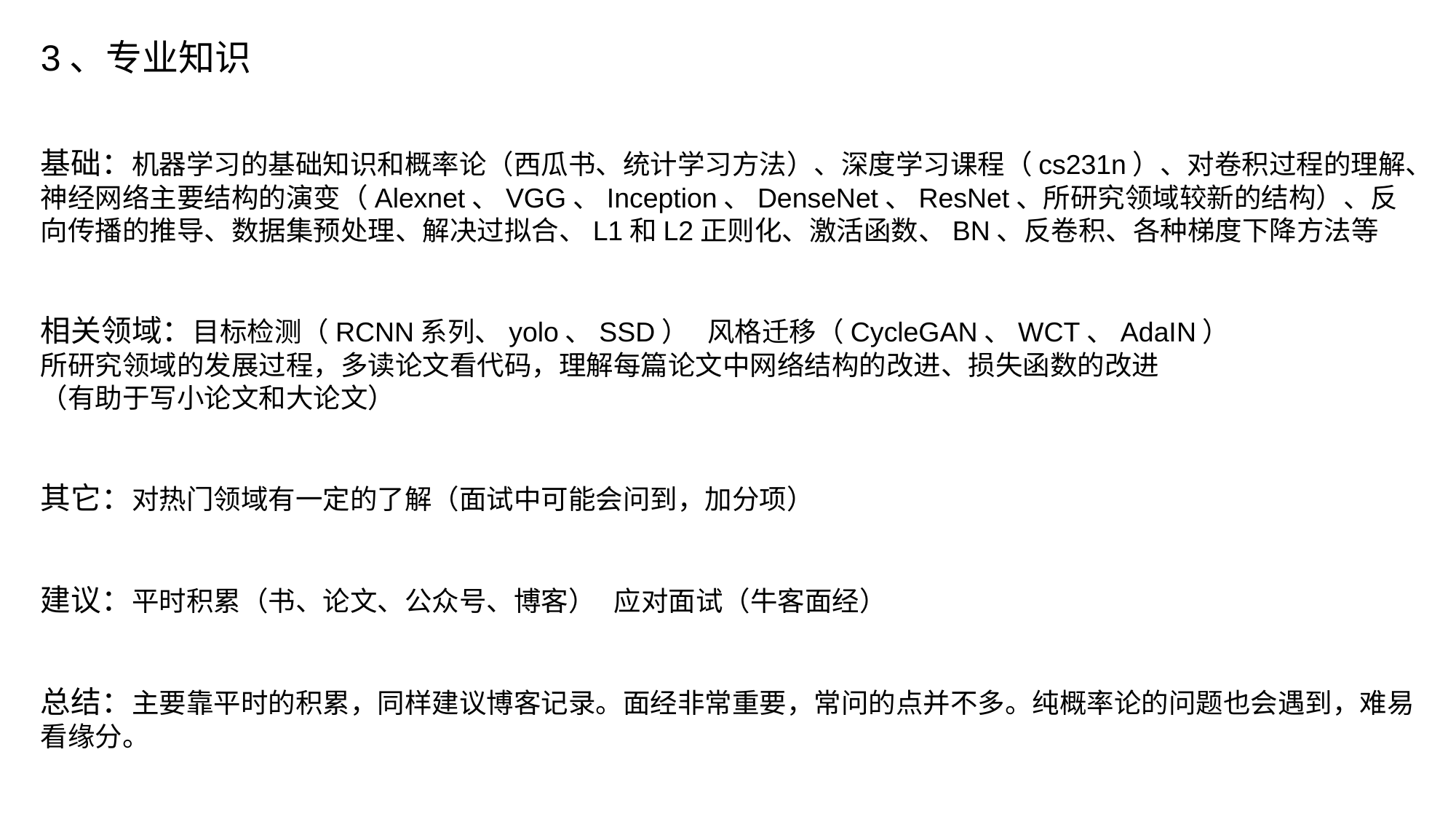

3、专业知识

基础：机器学习的基础知识和概率论（西瓜书、统计学习方法）、深度学习课程（cs231n）、对卷积过程的理解、神经网络主要结构的演变（Alexnet、VGG、Inception、DenseNet、ResNet、所研究领域较新的结构）、反向传播的推导、数据集预处理、解决过拟合、L1和L2正则化、激活函数、BN、反卷积、各种梯度下降方法等

相关领域：目标检测（RCNN系列、yolo、SSD）   风格迁移（CycleGAN、WCT、AdaIN）
所研究领域的发展过程，多读论文看代码，理解每篇论文中网络结构的改进、损失函数的改进
（有助于写小论文和大论文）

其它：对热门领域有一定的了解（面试中可能会问到，加分项）

建议：平时积累（书、论文、公众号、博客）   应对面试（牛客面经）

总结：主要靠平时的积累，同样建议博客记录。面经非常重要，常问的点并不多。纯概率论的问题也会遇到，难易看缘分。